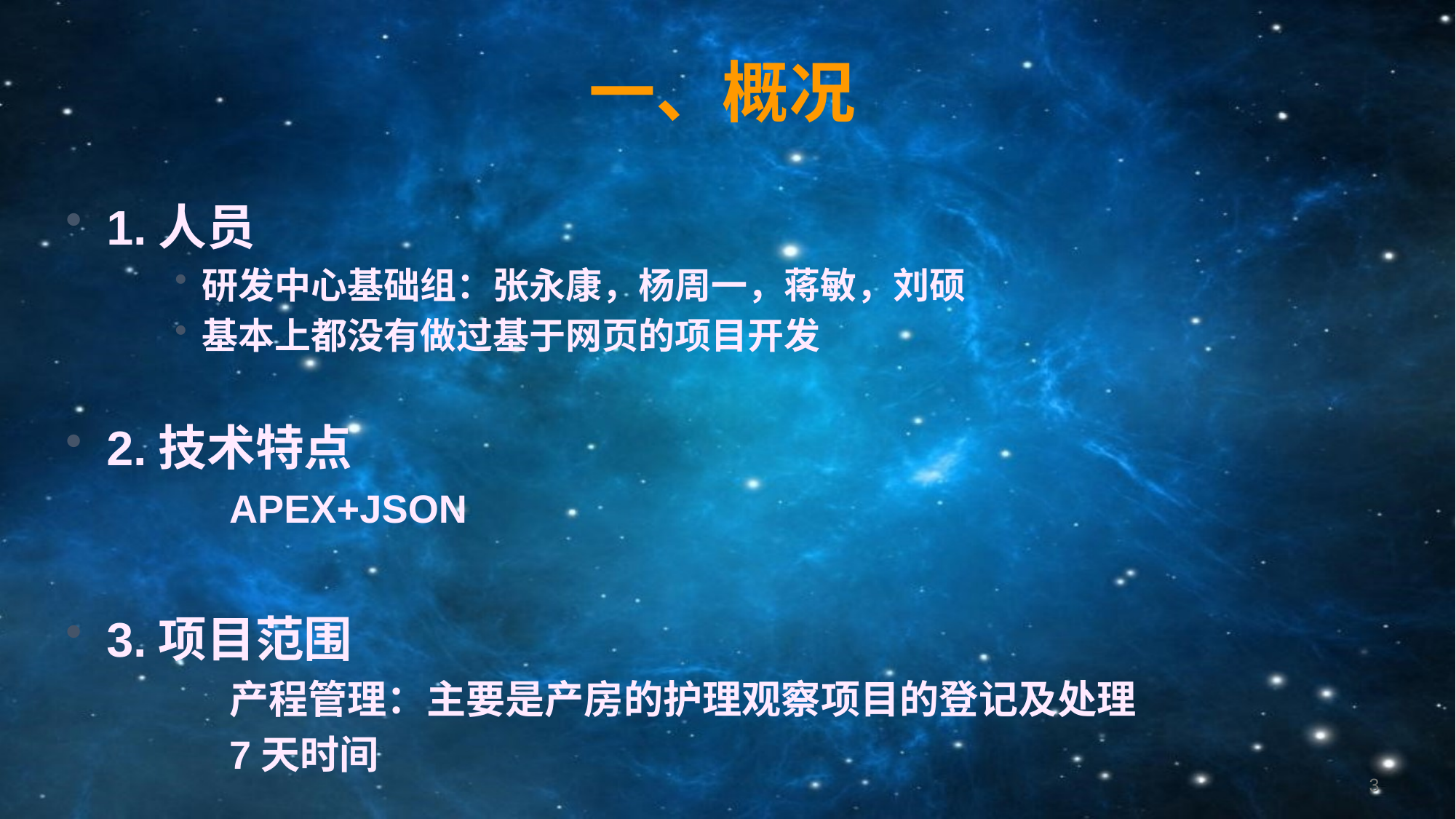

# 一、概况
1.人员
研发中心基础组：张永康，杨周一，蒋敏，刘硕
基本上都没有做过基于网页的项目开发

2.技术特点
	APEX+JSON

3.项目范围
	产程管理：主要是产房的护理观察项目的登记及处理
	7天时间
3